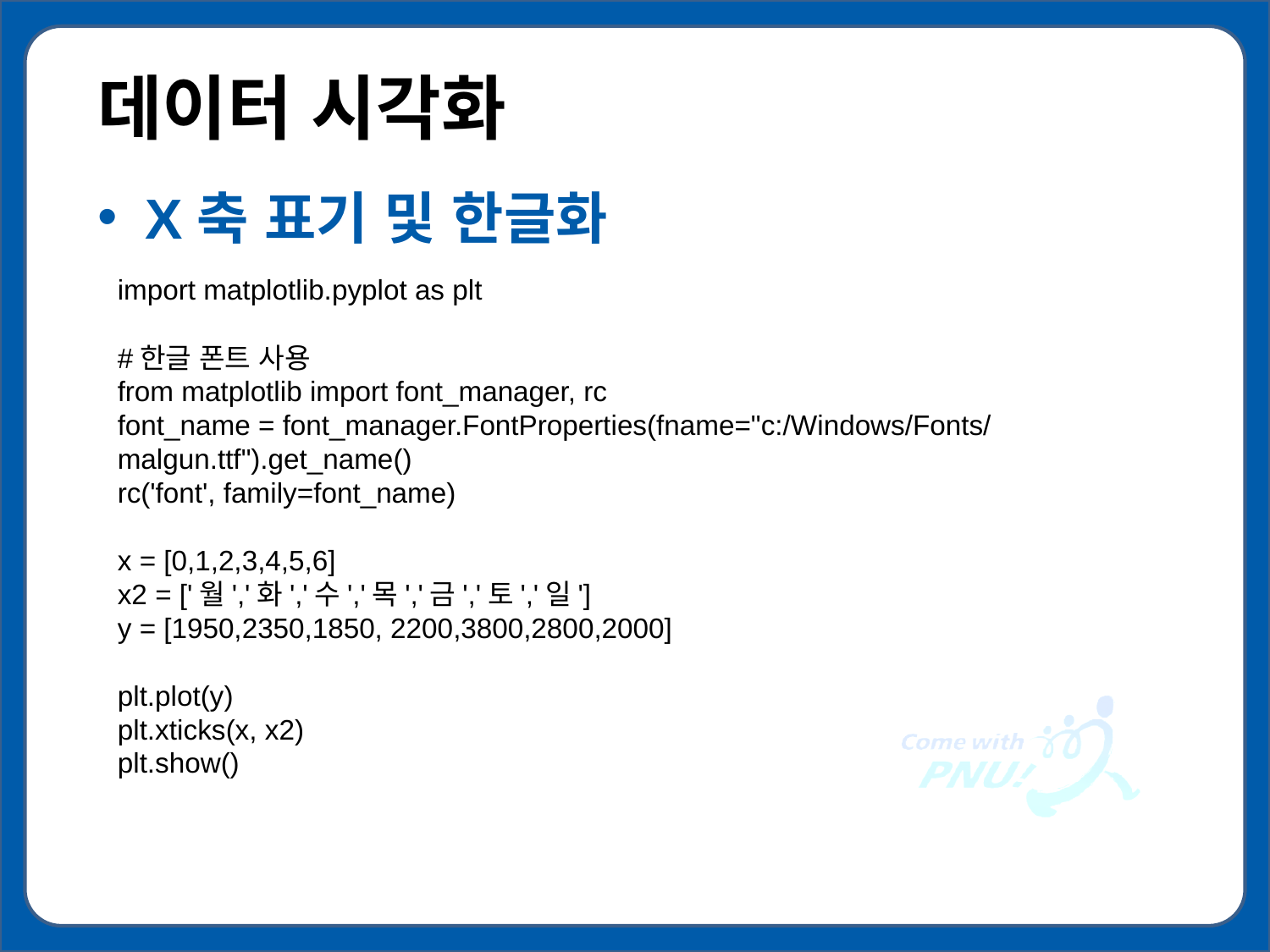

# 데이터 시각화
X축 표기 및 한글화
import matplotlib.pyplot as plt
#한글 폰트 사용
from matplotlib import font_manager, rc
font_name = font_manager.FontProperties(fname="c:/Windows/Fonts/malgun.ttf").get_name()
rc('font', family=font_name)
x = [0,1,2,3,4,5,6]
x2 = ['월','화','수','목','금','토','일']
y = [1950,2350,1850, 2200,3800,2800,2000]
plt.plot(y)
plt.xticks(x, x2)
plt.show()